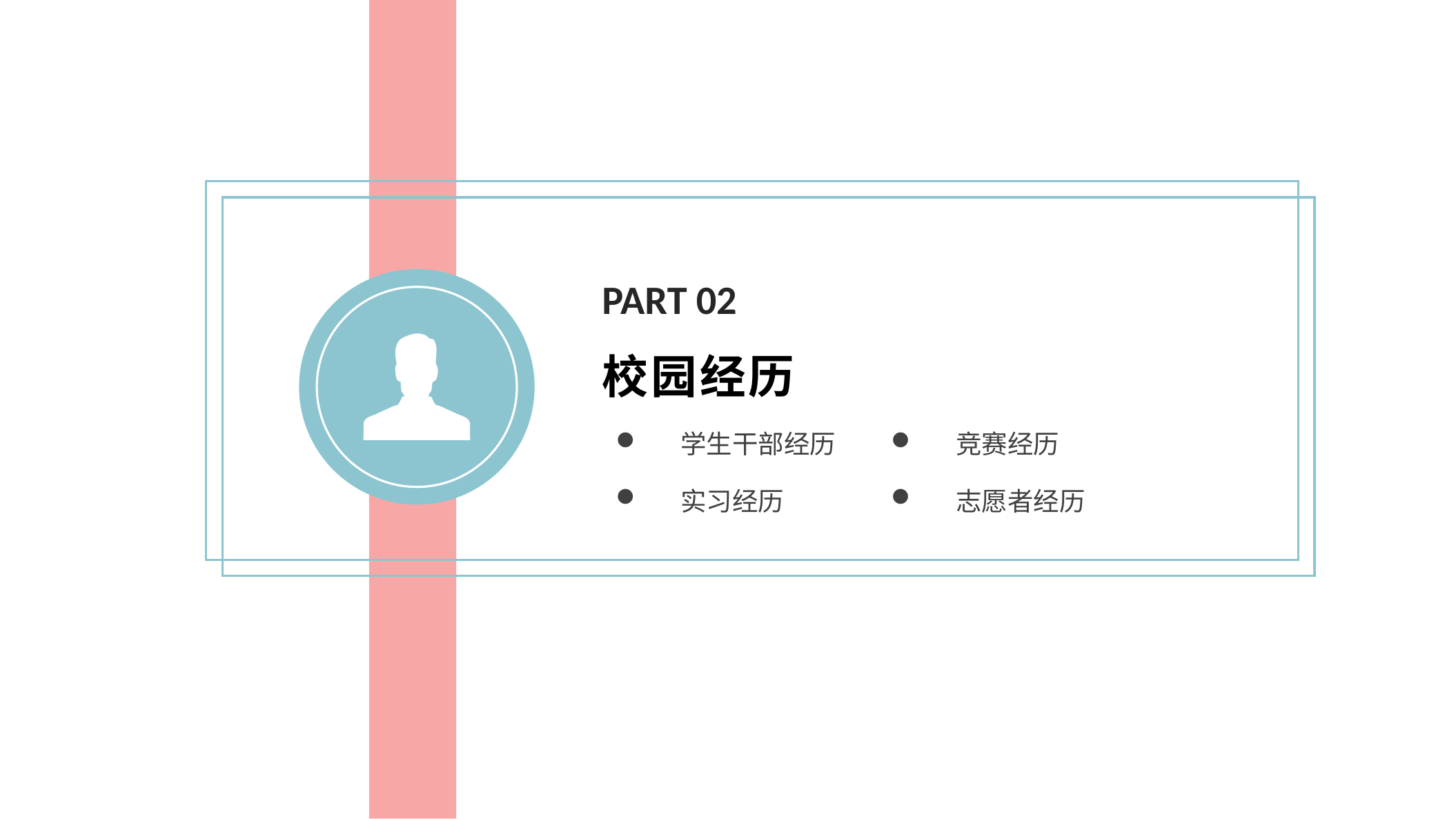

PART 02
校园经历
学生干部经历
竞赛经历
实习经历
志愿者经历